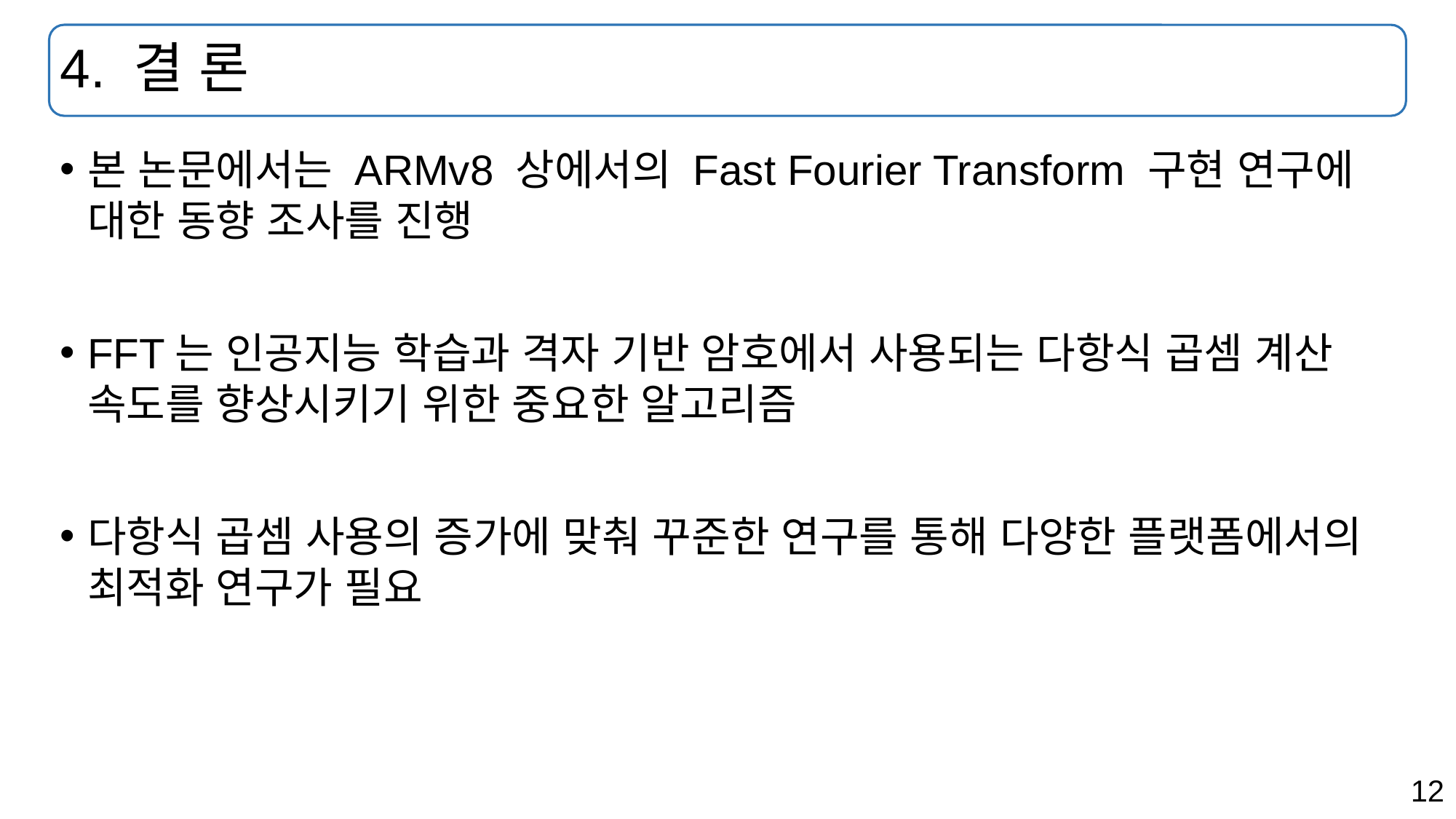

# 4. 결 론
본 논문에서는 ARMv8 상에서의 Fast Fourier Transform 구현 연구에 대한 동향 조사를 진행

FFT는 인공지능 학습과 격자 기반 암호에서 사용되는 다항식 곱셈 계산 속도를 향상시키기 위한 중요한 알고리즘

다항식 곱셈 사용의 증가에 맞춰 꾸준한 연구를 통해 다양한 플랫폼에서의 최적화 연구가 필요